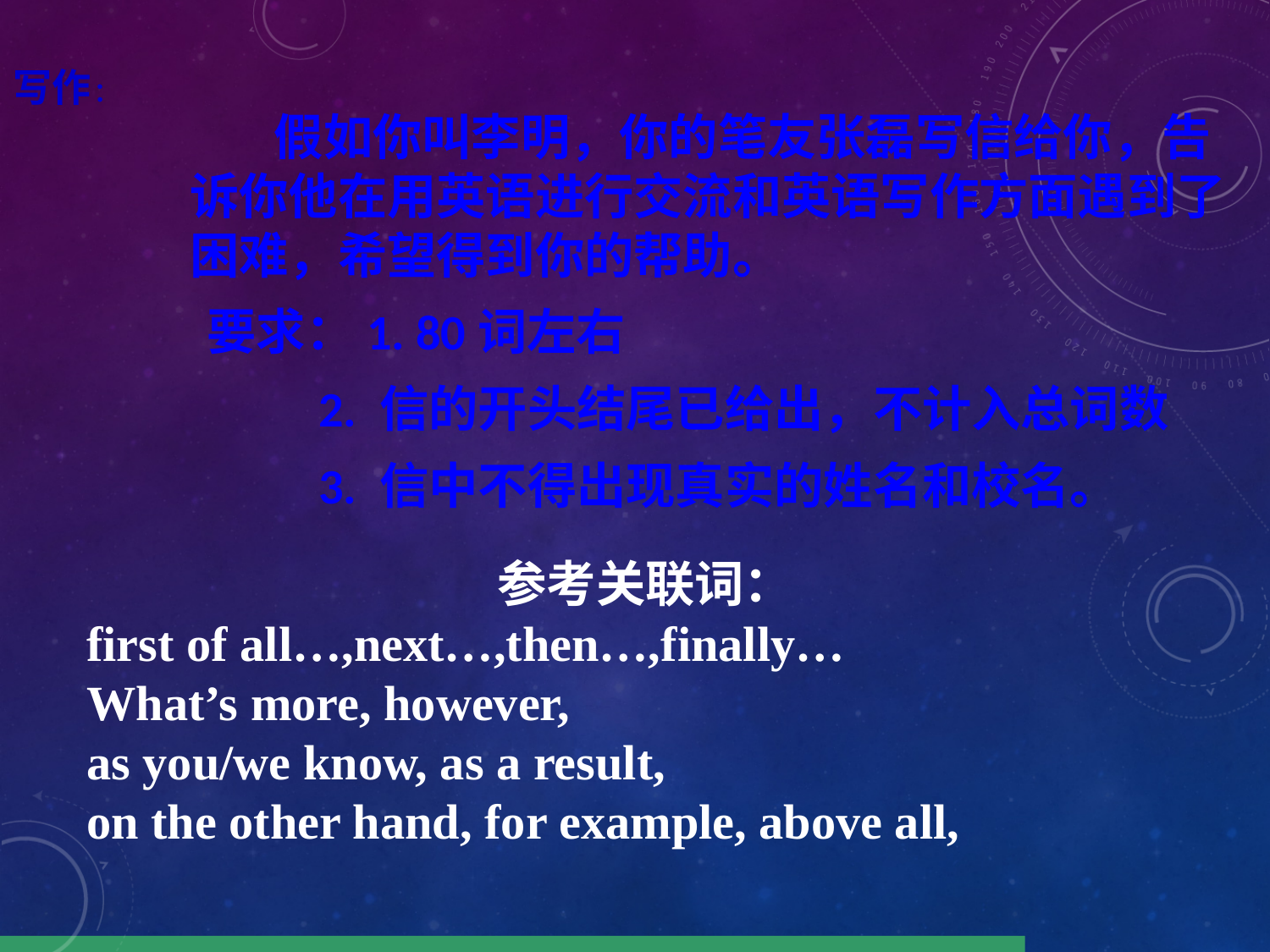

写作:
          假如你叫李明，你的笔友张磊写信给你，告诉你他在用英语进行交流和英语写作方面遇到了困难，希望得到你的帮助。
    要求：1. 80词左右
               2. 信的开头结尾已给出，不计入总词数
               3. 信中不得出现真实的姓名和校名。

参考关联词：
first of all…,next…,then…,finally…
What’s more, however,
as you/we know, as a result,
on the other hand, for example, above all,